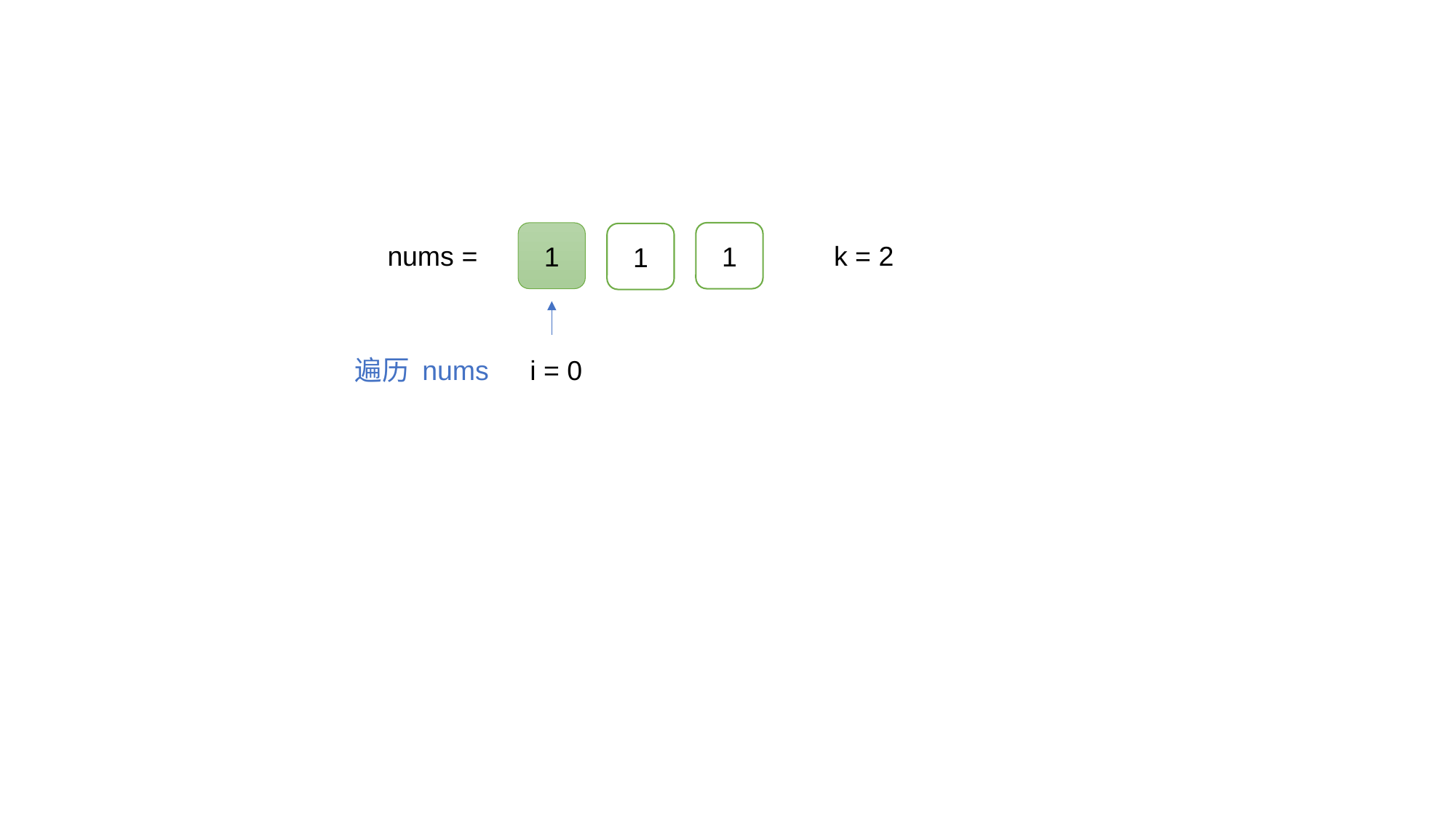

1
1
1
nums =
k = 2
遍历 nums
i = 0